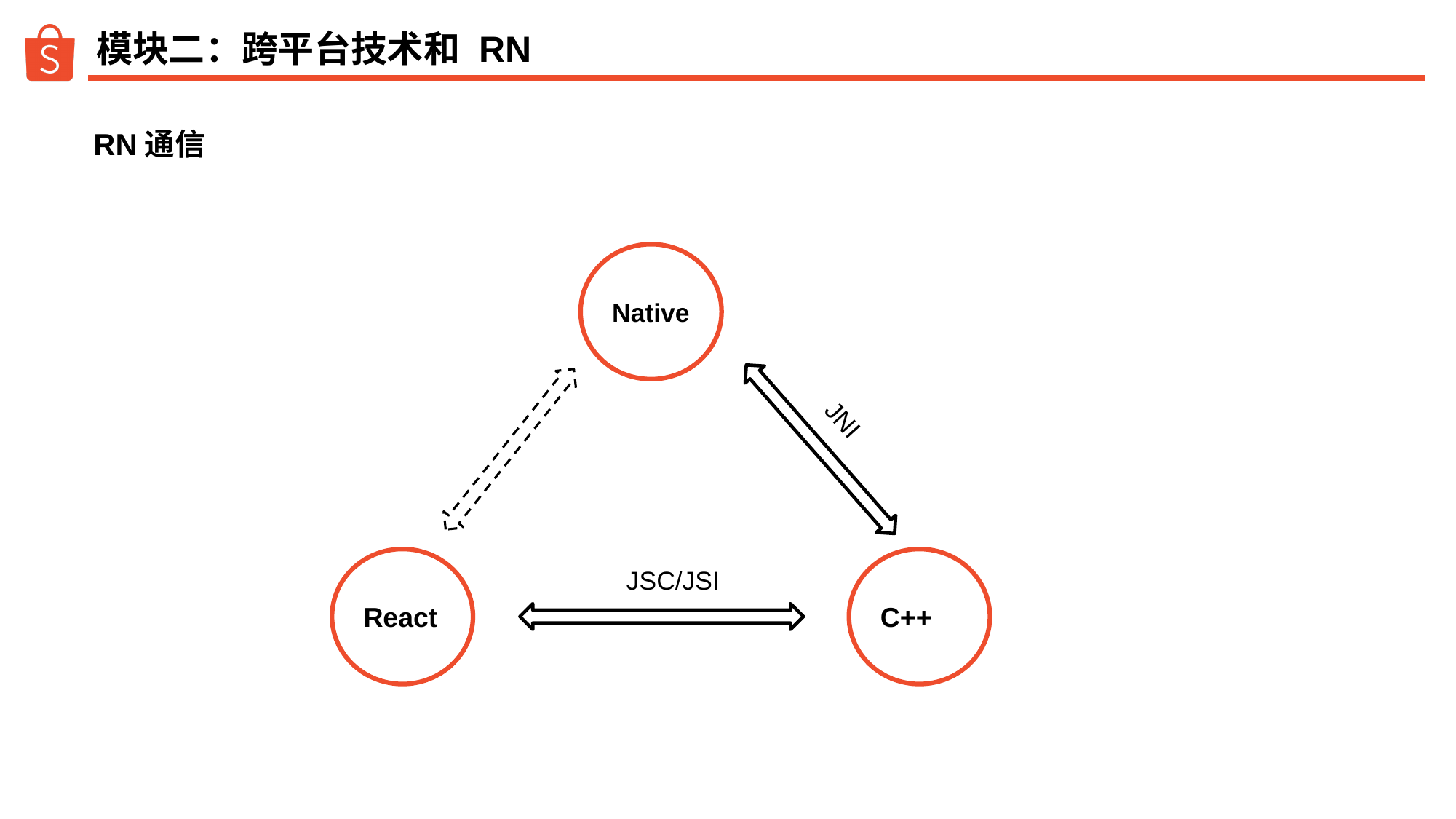

# 模块二：跨平台技术和 RN
RN通信
Native
JNI

React
C++
JSC/JSI